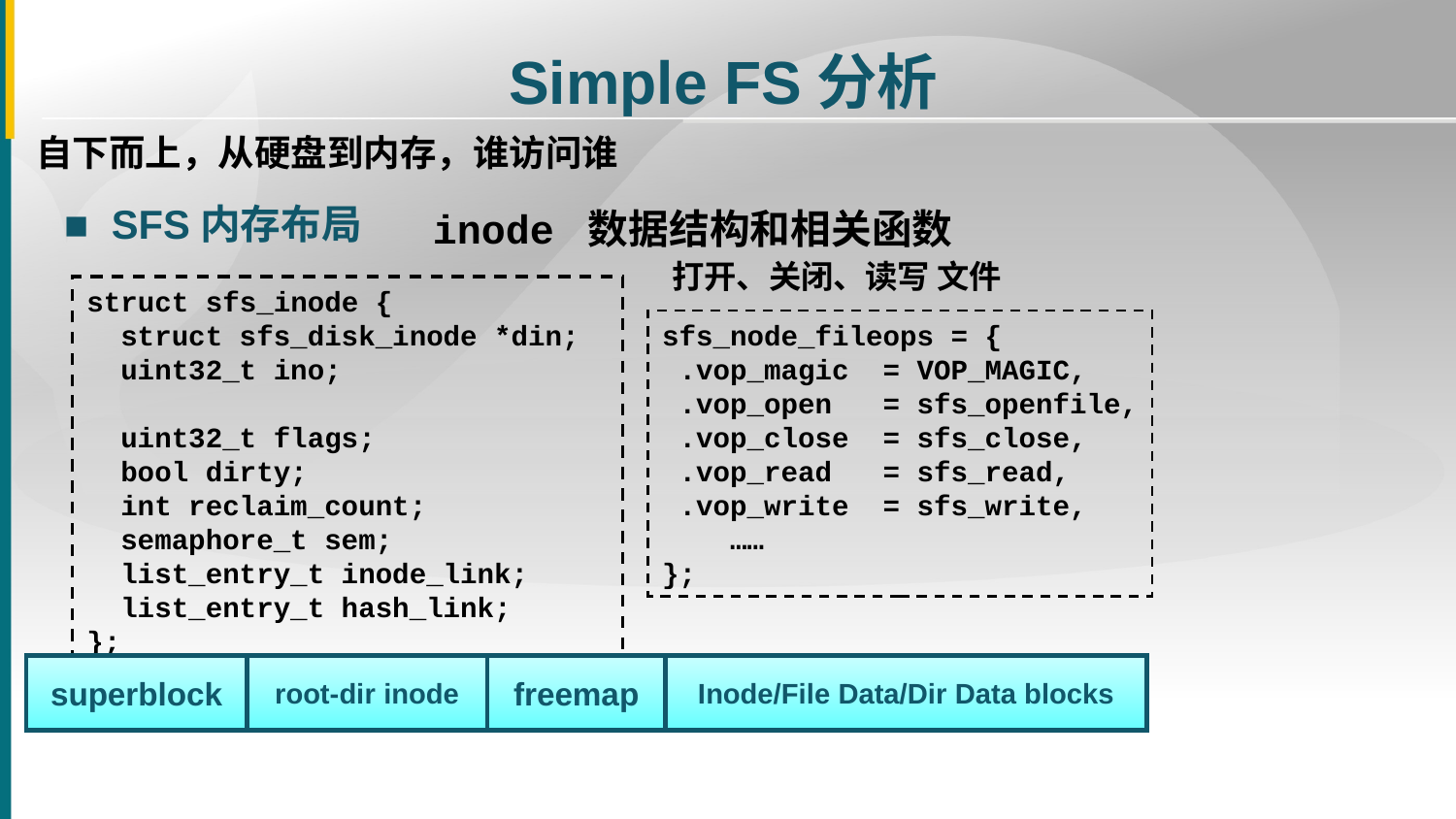

Simple FS分析
自下而上，从硬盘到内存，谁访问谁
■
SFS内存布局
inode 数据结构和相关函数
打开、关闭、读写 文件
struct sfs_inode {
  struct sfs_disk_inode *din;
  uint32_t ino;
  uint32_t flags;
  bool dirty;
  int reclaim_count;
  semaphore_t sem;
  list_entry_t inode_link;
  list_entry_t hash_link;
};
sfs_node_fileops = {
 .vop_magic  = VOP_MAGIC,
 .vop_open   = sfs_openfile,
 .vop_close  = sfs_close,
 .vop_read   = sfs_read,
 .vop_write  = sfs_write,
    ……
};
superblock
root-dir inode
freemap
Inode/File Data/Dir Data blocks